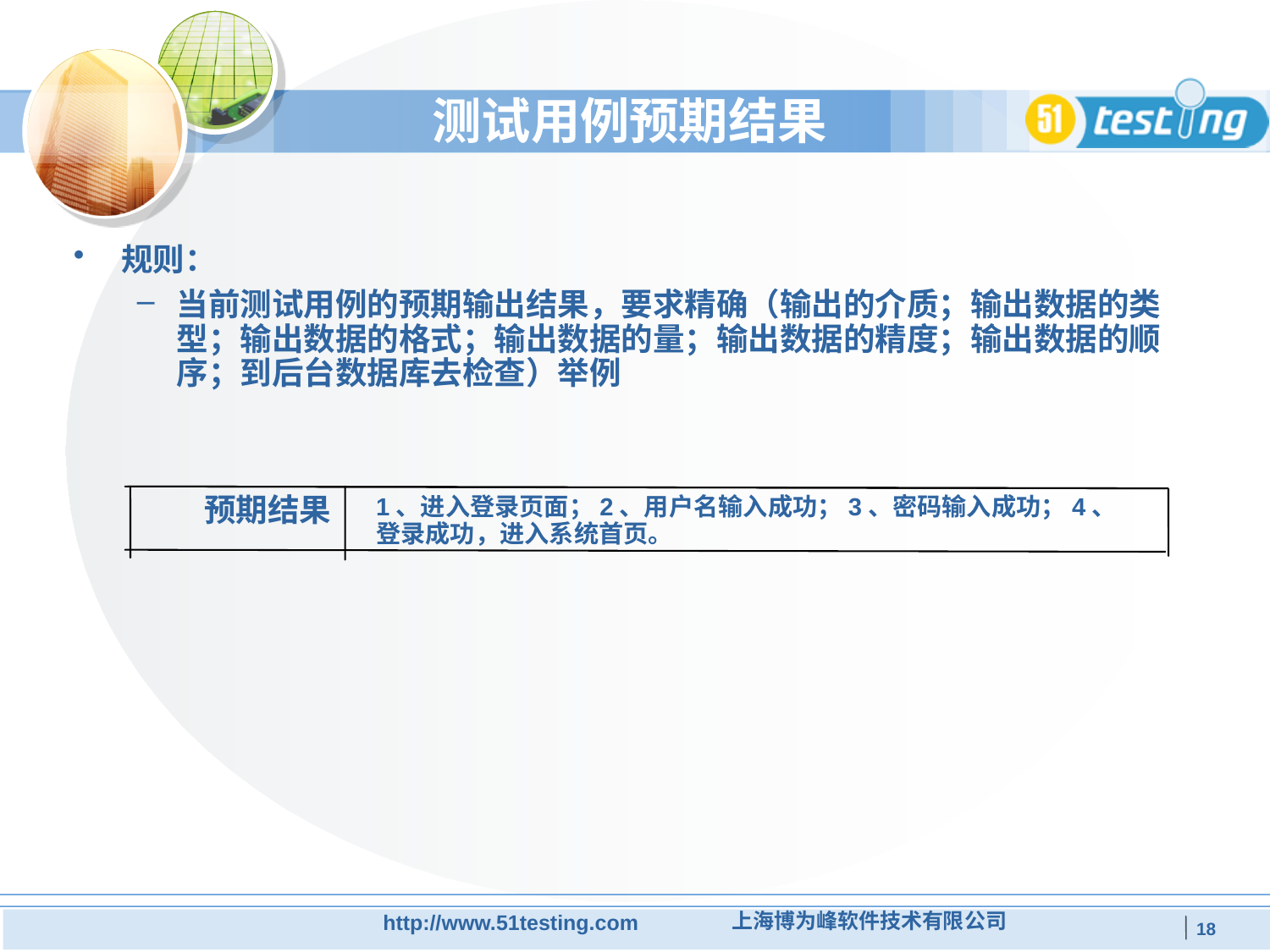

# 测试用例预期结果
规则：
当前测试用例的预期输出结果，要求精确（输出的介质；输出数据的类型；输出数据的格式；输出数据的量；输出数据的精度；输出数据的顺序；到后台数据库去检查）举例

1、进入登录页面；2、用户名输入成功；3、密码输入成功；4、登录成功，进入系统首页。
预期结果